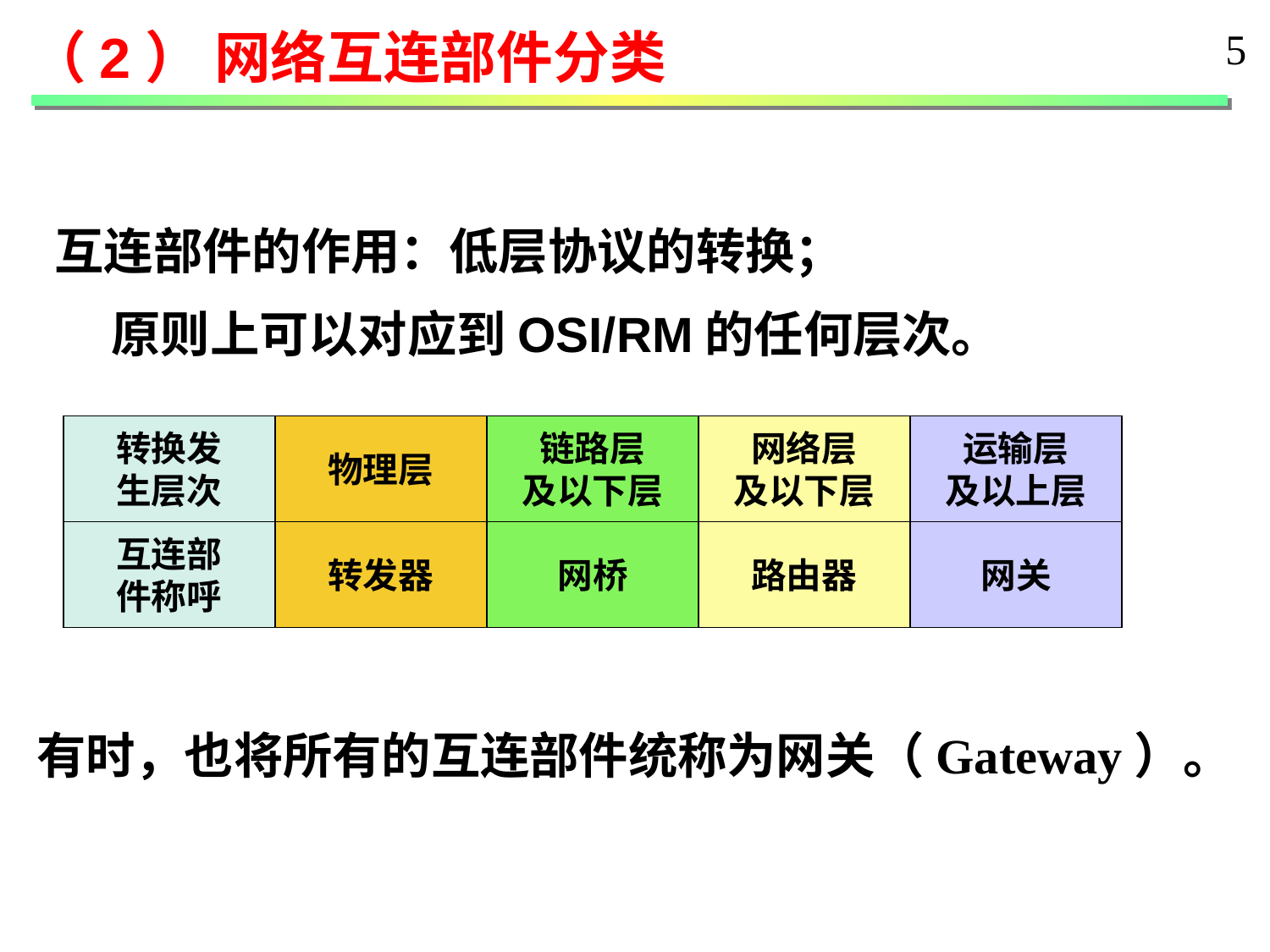

（2） 网络互连部件分类
5

互连部件的作用：低层协议的转换；
    原则上可以对应到OSI/RM的任何层次。
转换发
生层次
物理层
链路层
及以下层
网络层
及以下层
运输层
及以上层
互连部
件称呼
转发器
网桥
路由器
网关
有时，也将所有的互连部件统称为网关（Gateway）。